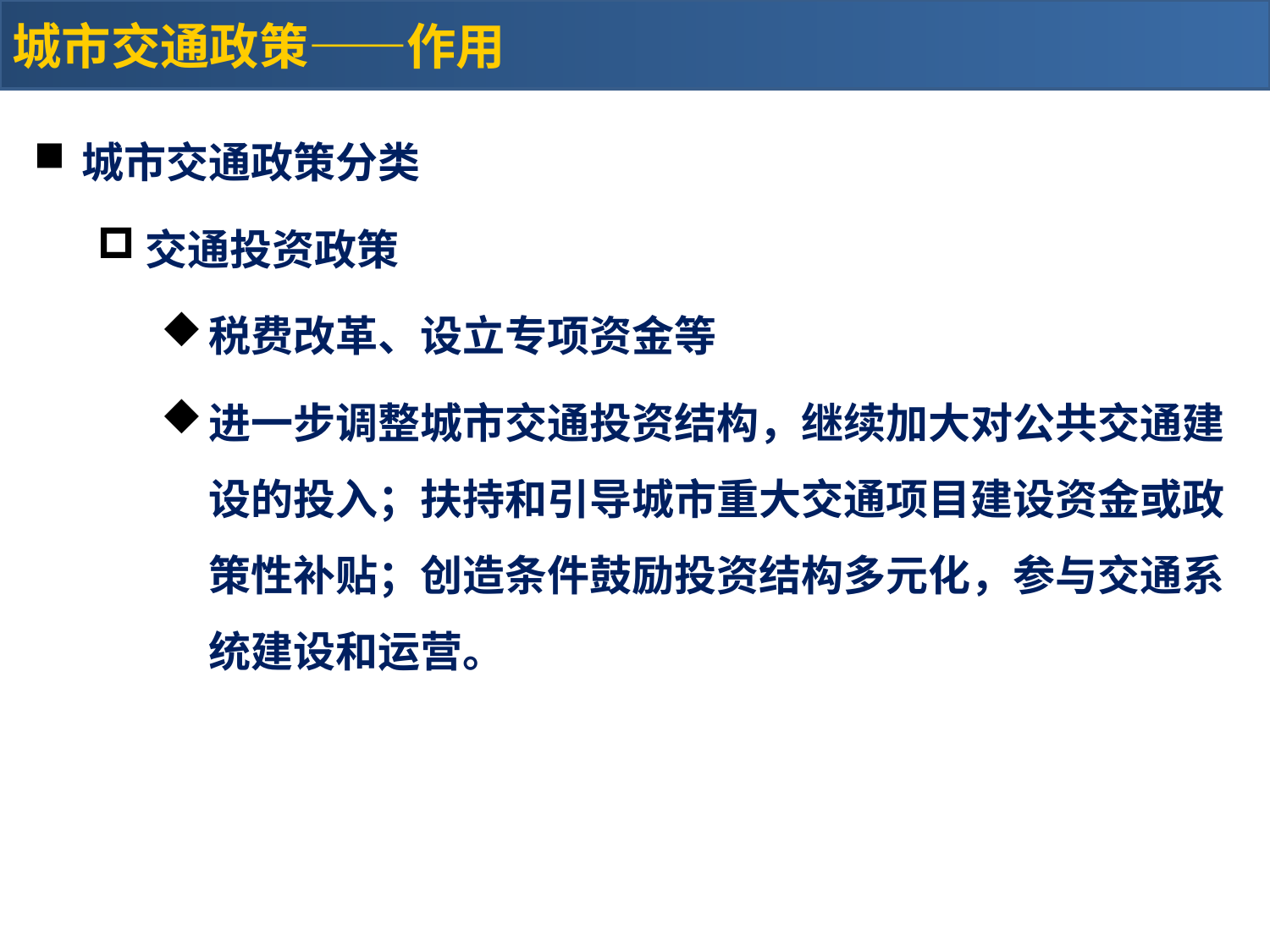

城市交通政策——作用
城市交通政策分类
交通投资政策
税费改革、设立专项资金等
进一步调整城市交通投资结构，继续加大对公共交通建设的投入；扶持和引导城市重大交通项目建设资金或政策性补贴；创造条件鼓励投资结构多元化，参与交通系统建设和运营。